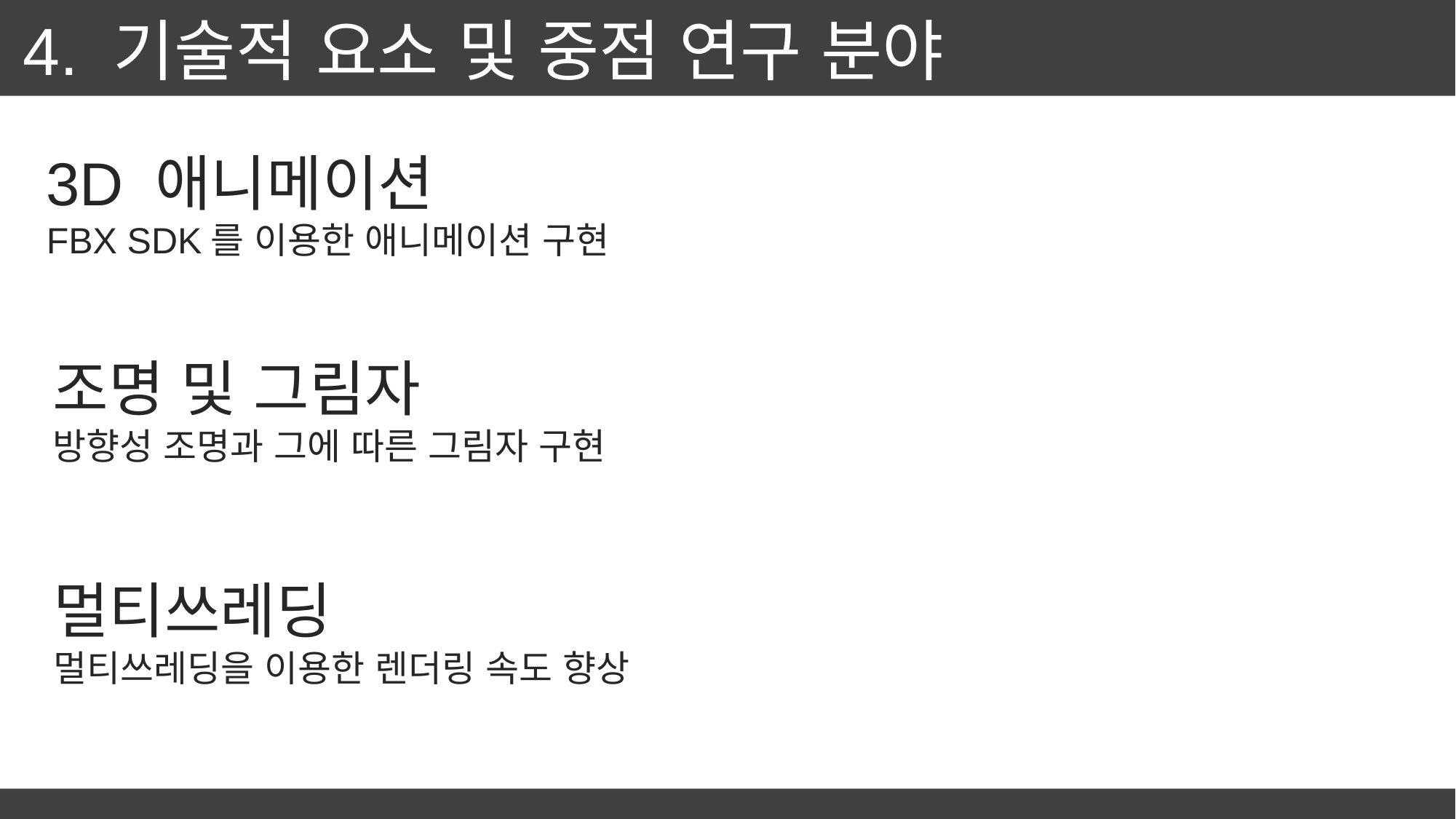

4. 기술적 요소 및 중점 연구 분야
3D 애니메이션
FBX SDK를 이용한 애니메이션 구현
조명 및 그림자
방향성 조명과 그에 따른 그림자 구현
멀티쓰레딩
멀티쓰레딩을 이용한 렌더링 속도 향상